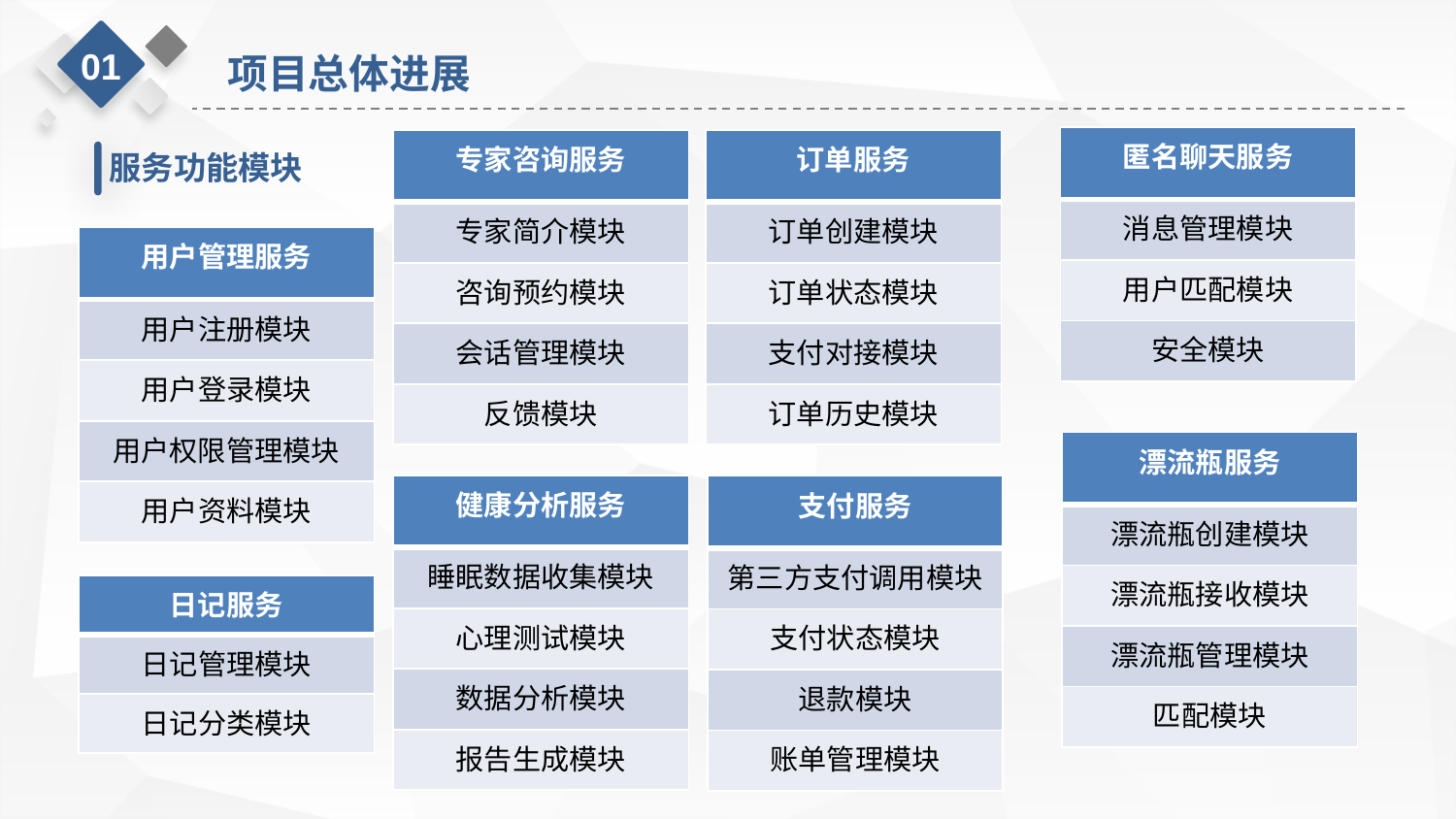

01

项目总体进展
| 匿名聊天服务 |
| --- |
| 消息管理模块 |
| 用户匹配模块 |
| 安全模块 |
| 专家咨询服务 |
| --- |
| 专家简介模块 |
| 咨询预约模块 |
| 会话管理模块 |
| 反馈模块 |
| 订单服务 |
| --- |
| 订单创建模块 |
| 订单状态模块 |
| 支付对接模块 |
| 订单历史模块 |
服务功能模块

| 用户管理服务 |
| --- |
| 用户注册模块 |
| 用户登录模块 |
| 用户权限管理模块 |
| 用户资料模块 |
| 漂流瓶服务 |
| --- |
| 漂流瓶创建模块 |
| 漂流瓶接收模块 |
| 漂流瓶管理模块 |
| 匹配模块 |
| 健康分析服务 |
| --- |
| 睡眠数据收集模块 |
| 心理测试模块 |
| 数据分析模块 |
| 报告生成模块 |
| 支付服务 |
| --- |
| 第三方支付调用模块 |
| 支付状态模块 |
| 退款模块 |
| 账单管理模块 |
| 日记服务 |
| --- |
| 日记管理模块 |
| 日记分类模块 |